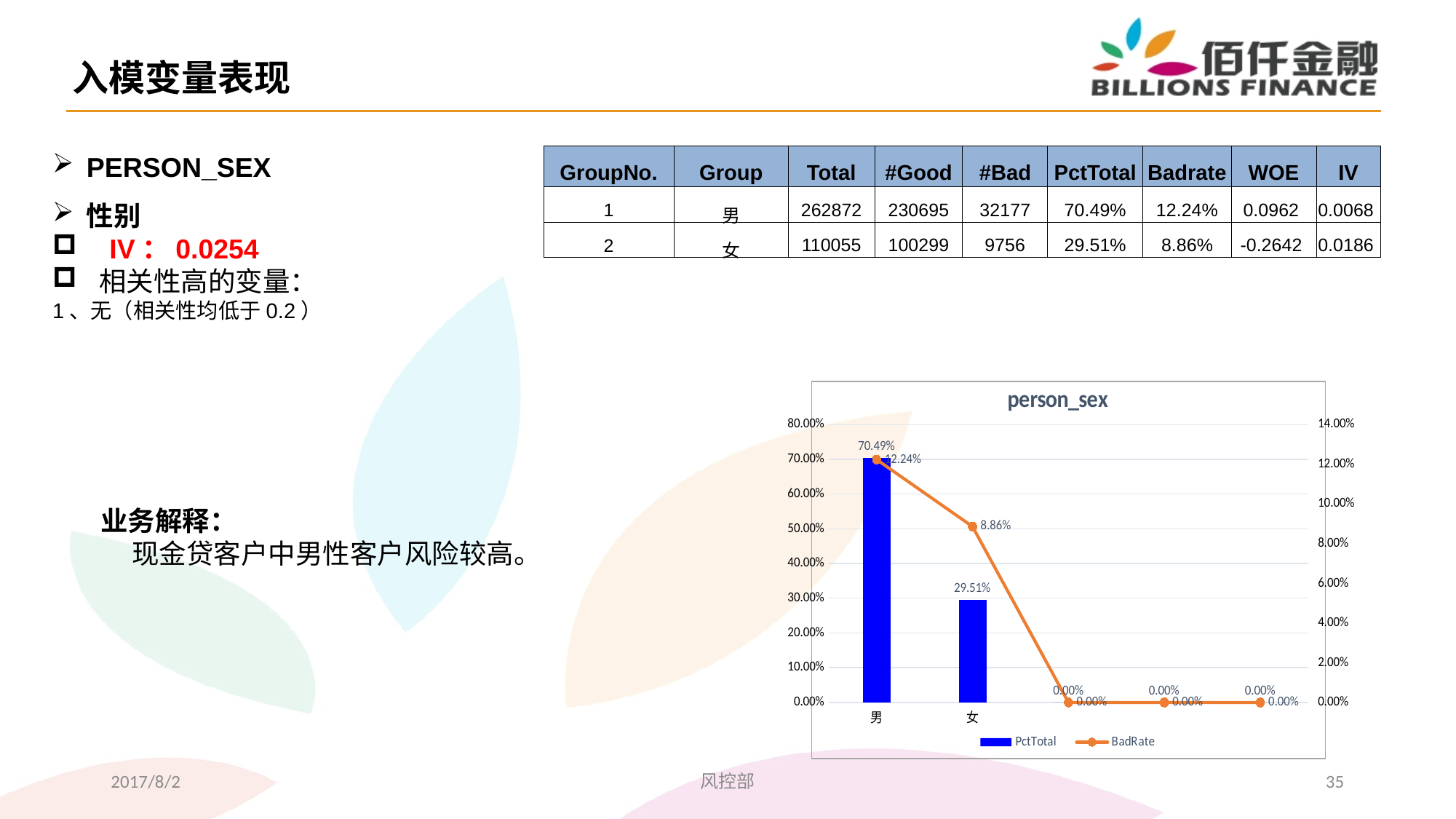

入模变量表现
PERSON_SEX
性别
   IV：0.0254
 相关性高的变量：
1、无（相关性均低于0.2）
| GroupNo. | Group | Total | #Good | #Bad | PctTotal | Badrate | WOE | IV |
| --- | --- | --- | --- | --- | --- | --- | --- | --- |
| 1 | 男 | 262872 | 230695 | 32177 | 70.49% | 12.24% | 0.0962 | 0.0068 |
| 2 | 女 | 110055 | 100299 | 9756 | 29.51% | 8.86% | -0.2642 | 0.0186 |

### Chart: person_sex

| Category | PctTotal | BadRate |
|---|---|---|
| 男 | 0.7048886243152145 | 0.12240558142365866 |
| 女 | 0.2951113756847855 | 0.08864658579801009 |
业务解释：
    现金贷客户中男性客户风险较高。
2017/8/2
风控部
35